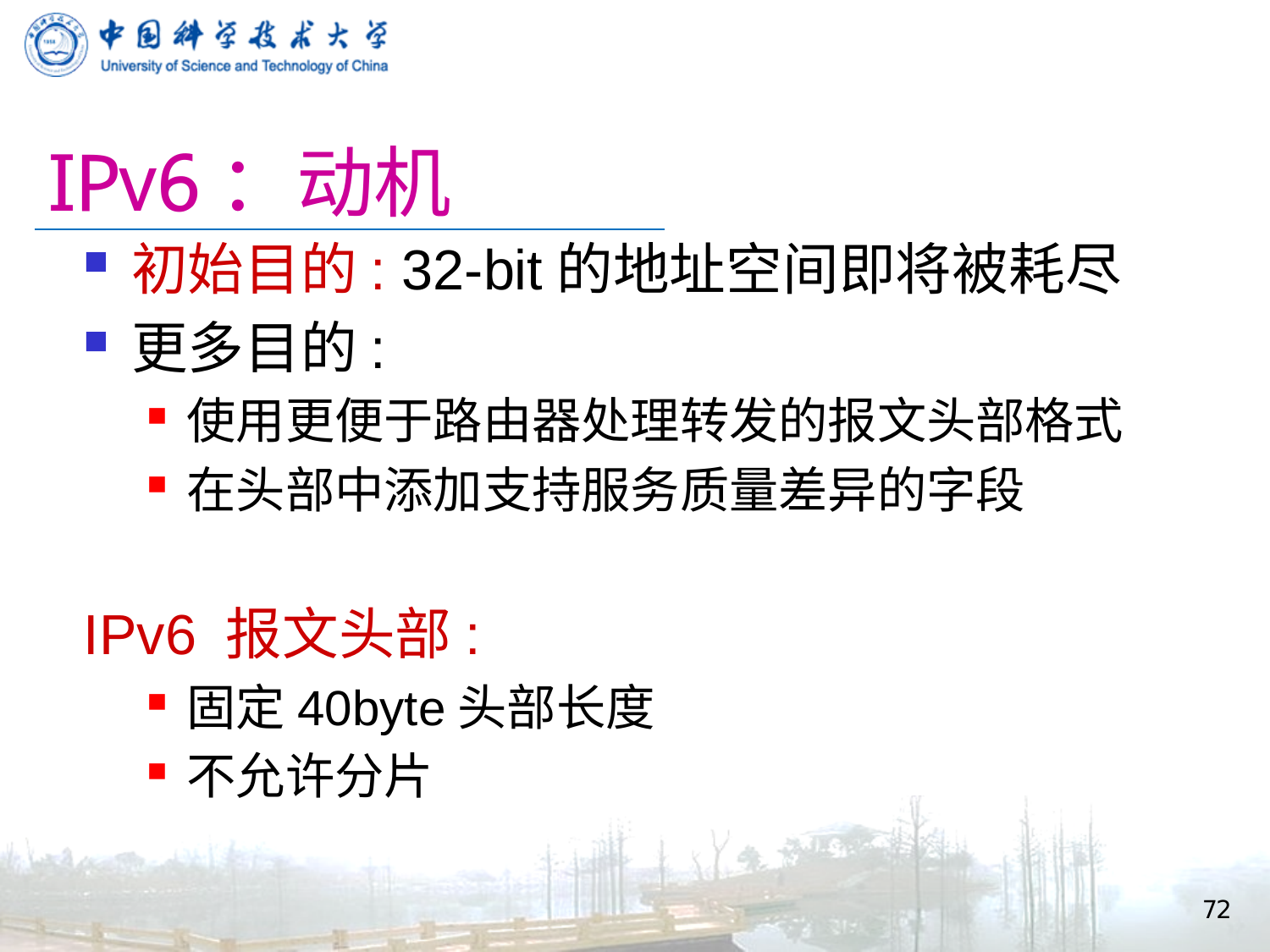

# IPv6：动机
初始目的: 32-bit的地址空间即将被耗尽
更多目的:
使用更便于路由器处理转发的报文头部格式
在头部中添加支持服务质量差异的字段

IPv6 报文头部:
固定40byte头部长度
不允许分片
72